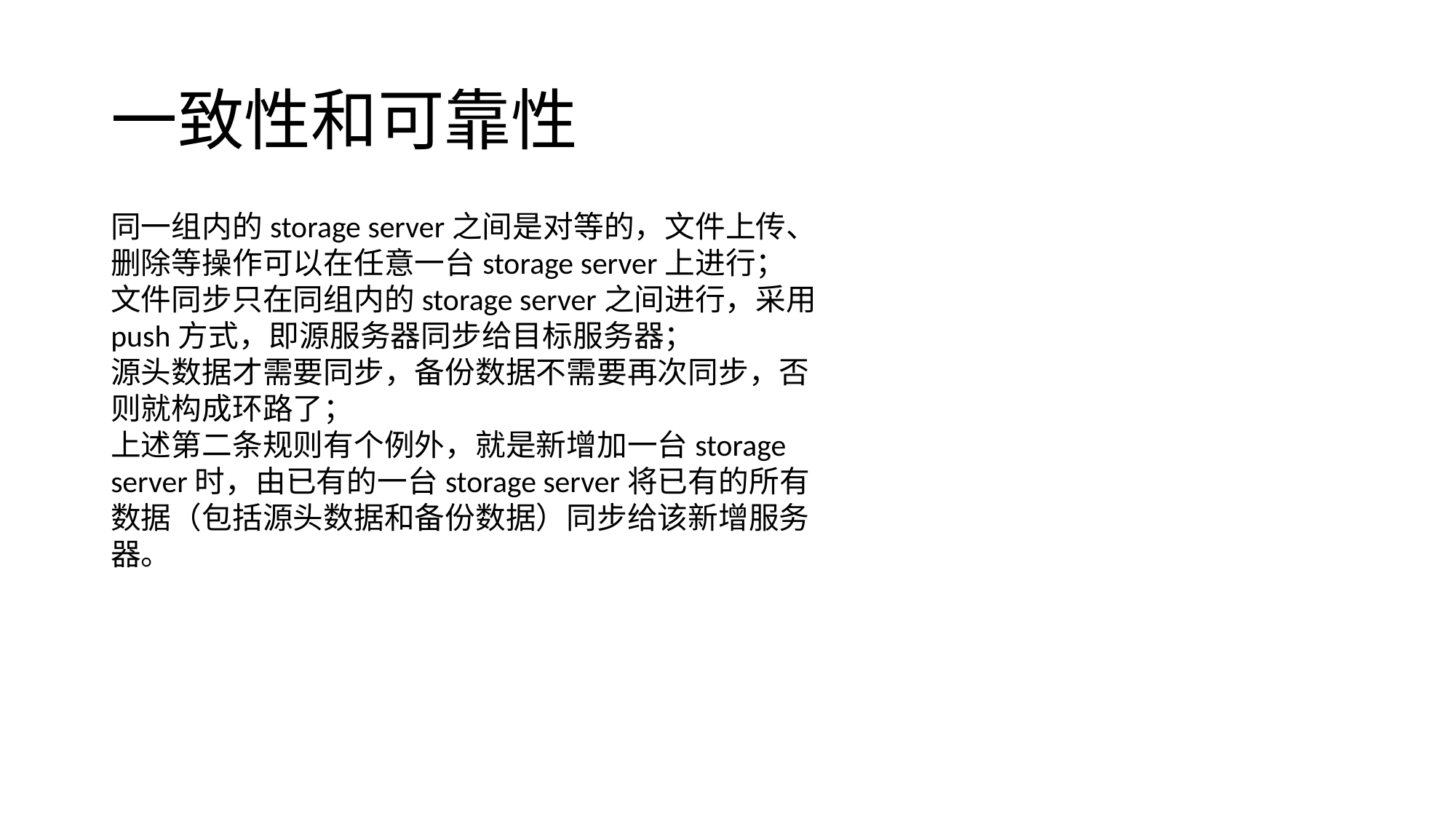

# 一致性和可靠性
同一组内的storage server之间是对等的，文件上传、删除等操作可以在任意一台storage server上进行；
文件同步只在同组内的storage server之间进行，采用push方式，即源服务器同步给目标服务器；
源头数据才需要同步，备份数据不需要再次同步，否则就构成环路了；
上述第二条规则有个例外，就是新增加一台storage server时，由已有的一台storage server将已有的所有数据（包括源头数据和备份数据）同步给该新增服务器。